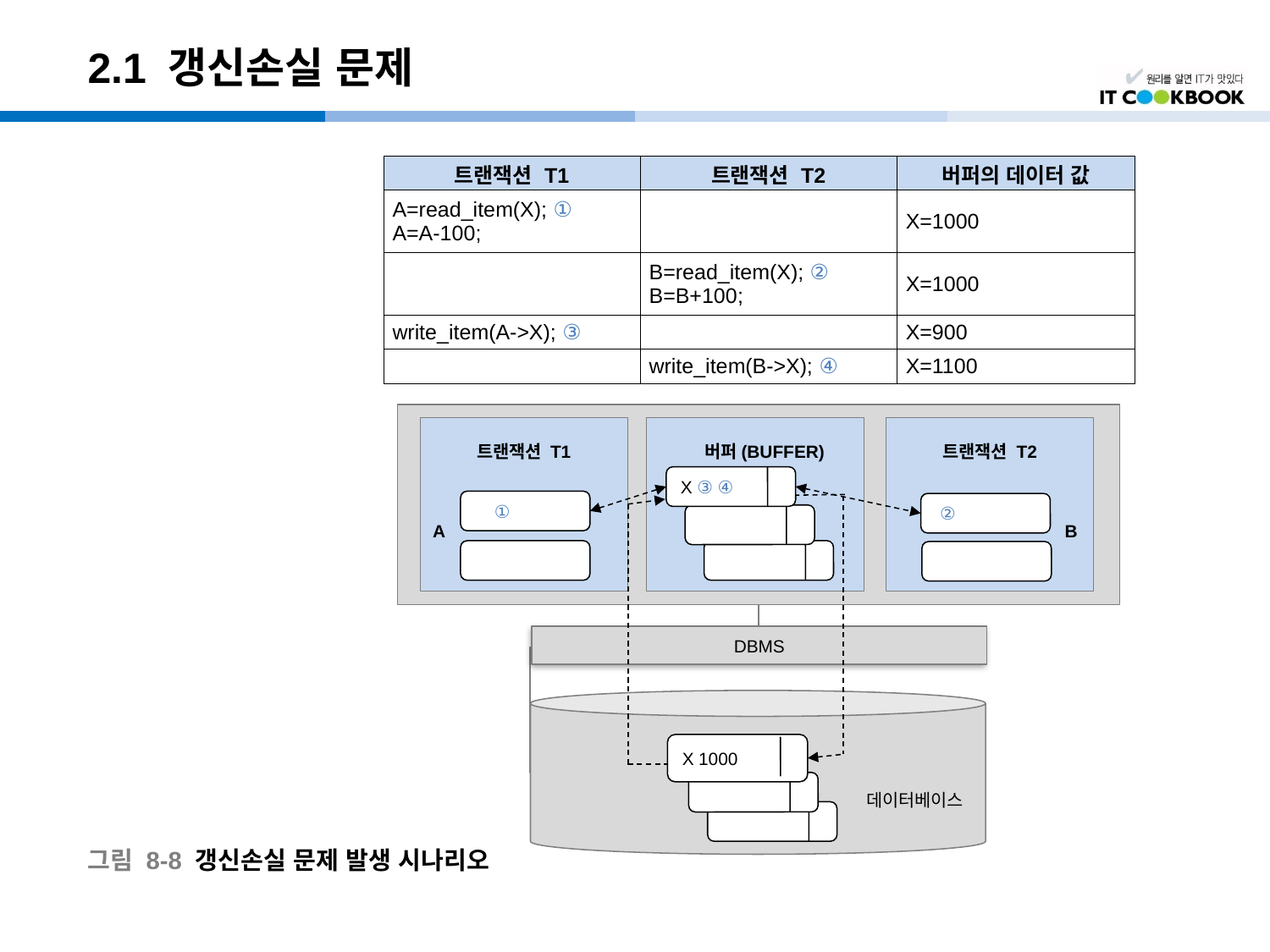

# 2.1 갱신손실 문제
| 트랜잭션 T1 | 트랜잭션 T2 | 버퍼의 데이터 값 |
| --- | --- | --- |
| A=read\_item(X); ① A=A-100; |  | X=1000 |
|  | B=read\_item(X); ② B=B+100; | X=1000 |
| write\_item(A->X); ③ |  | X=900 |
|  | write\_item(B->X); ④ | X=1100 |

트랜잭션 T1

   버퍼(BUFFER)

트랜잭션 T2

X ③ ④

    ①
 ②

B
A

DBMS

X 1000

데이터베이스

그림 8-8 갱신손실 문제 발생 시나리오